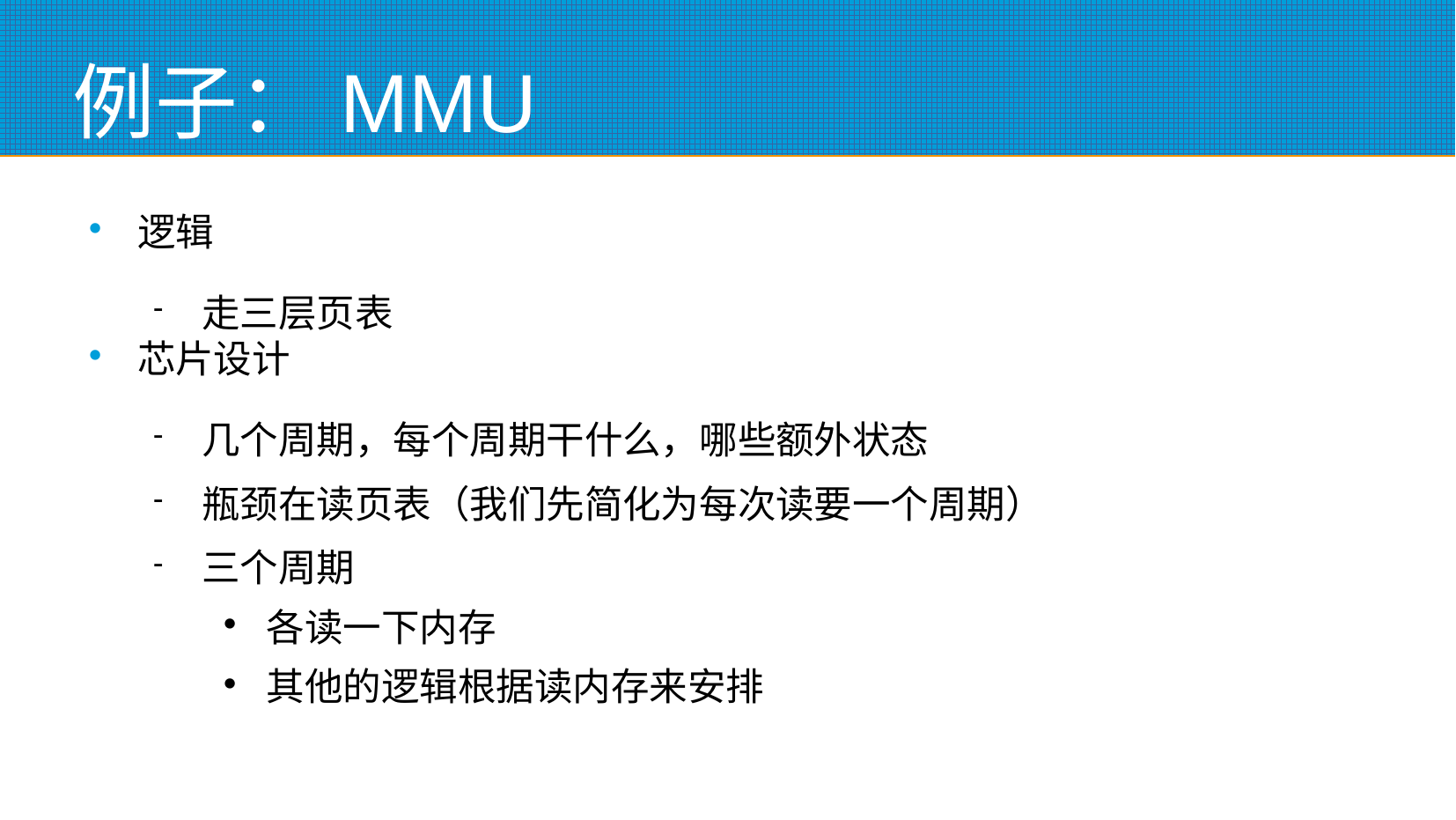

# 例子：MMU
逻辑
走三层页表
芯片设计
几个周期，每个周期干什么，哪些额外状态
瓶颈在读页表（我们先简化为每次读要一个周期）
三个周期
各读一下内存
其他的逻辑根据读内存来安排